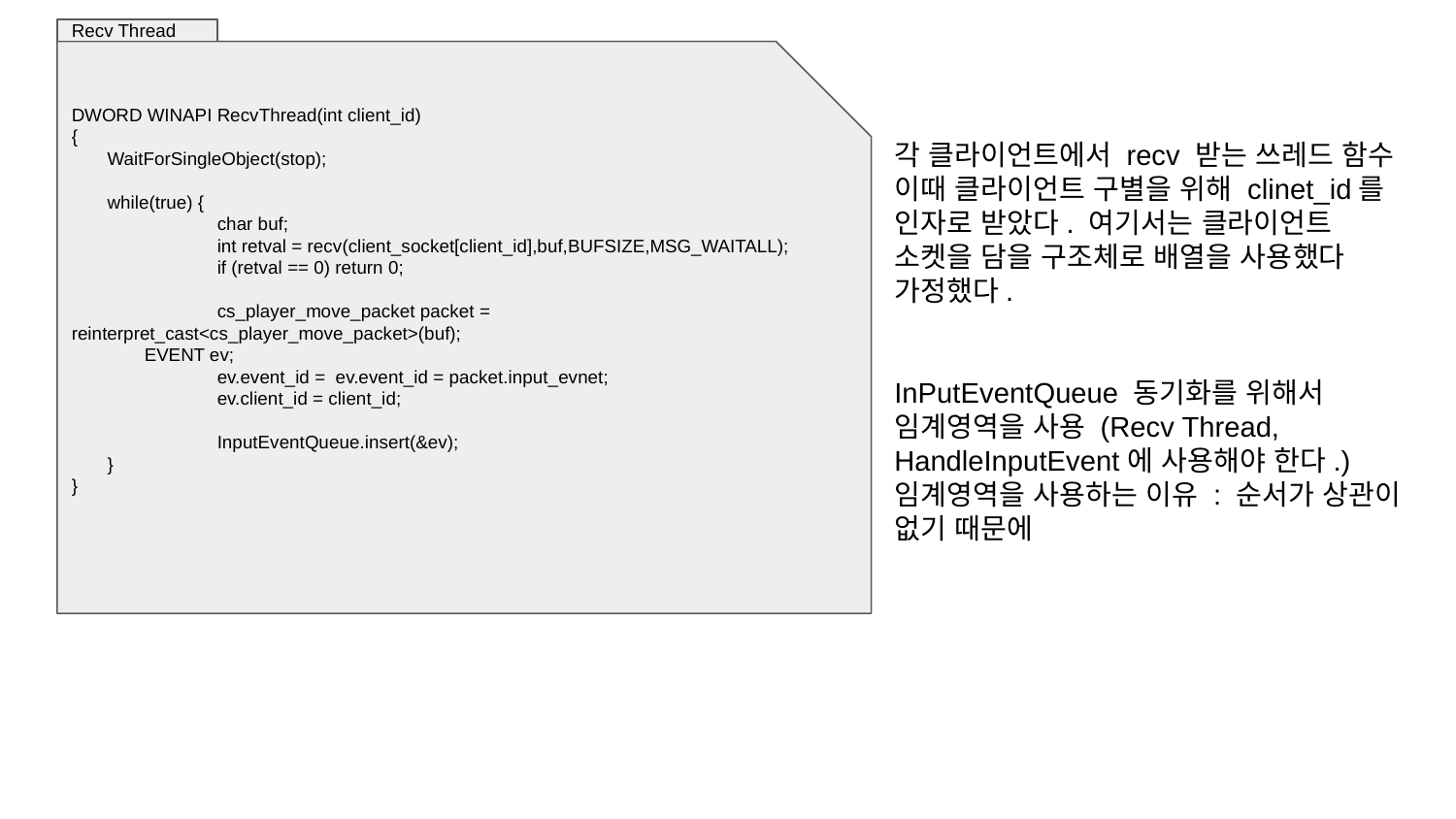

Recv Thread
DWORD WINAPI RecvThread(int client_id)
{
       WaitForSingleObject(stop);

       while(true) {
	char buf;
       	int retval = recv(client_socket[client_id],buf,BUFSIZE,MSG_WAITALL);
	if (retval == 0) return 0;

	cs_player_move_packet packet = reinterpret_cast<cs_player_move_packet>(buf);
EVENT ev;
	ev.event_id =  ev.event_id = packet.input_evnet;
	ev.client_id = client_id;

	InputEventQueue.insert(&ev);
       }
}
각 클라이언트에서 recv 받는 쓰레드 함수 이때 클라이언트 구별을 위해 clinet_id를 인자로 받았다. 여기서는 클라이언트 소켓을 담을 구조체로 배열을 사용했다 가정했다.

InPutEventQueue 동기화를 위해서 임계영역을 사용 (Recv Thread, HandleInputEvent에 사용해야 한다.)
임계영역을 사용하는 이유 : 순서가 상관이 없기 때문에